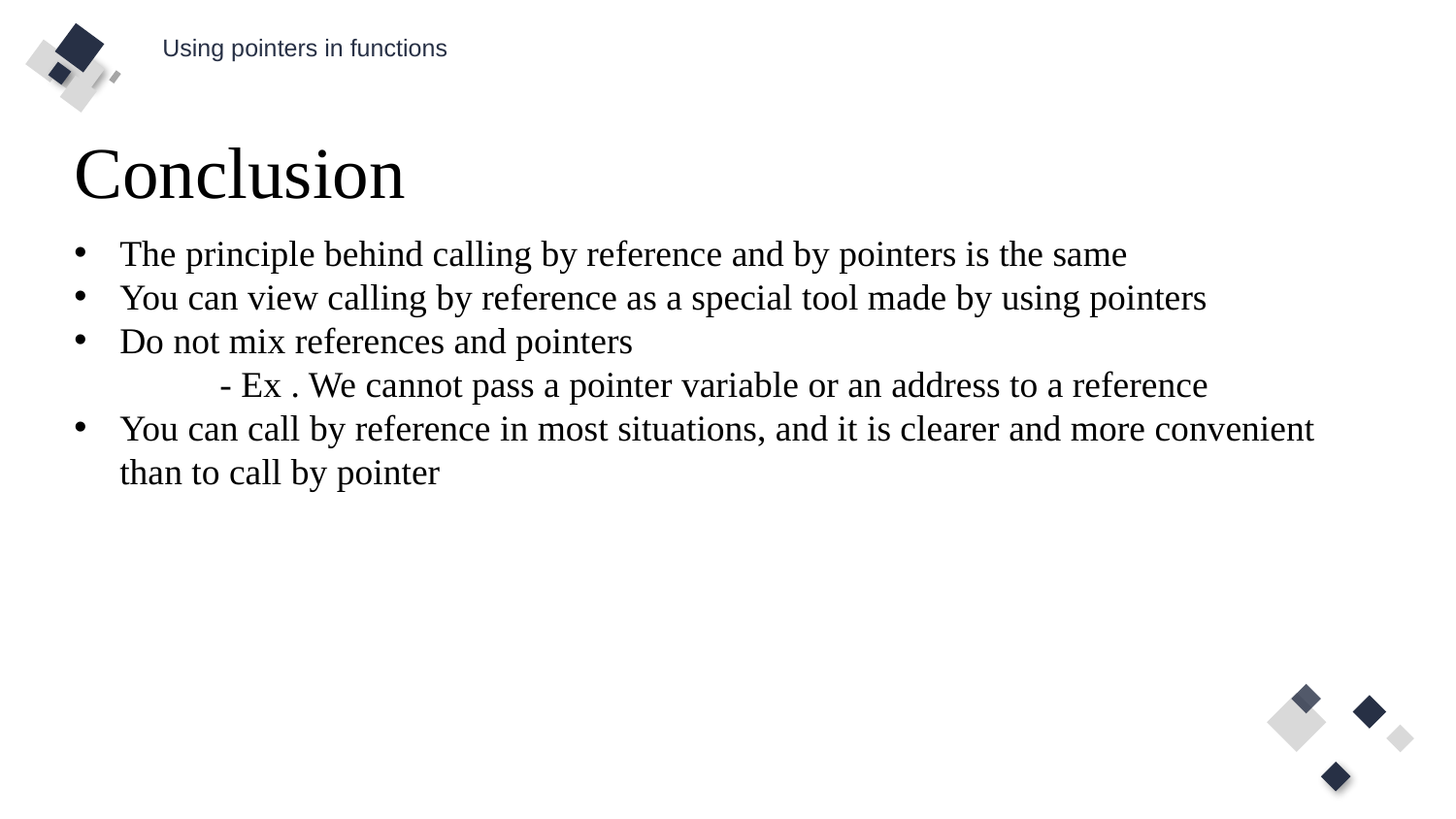

Using pointers in functions

Conclusion

The principle behind calling by reference and by pointers is the same
You can view calling by reference as a special tool made by using pointers
Do not mix references and pointers
	- Ex . We cannot pass a pointer variable or an address to a reference
You can call by reference in most situations, and it is clearer and more convenient than to call by pointer
标题内	容
单击此处添加文字阐述，添加简短问题说明文字

标题内	容
单击此处添加文字阐述，添加简短问题说明文字